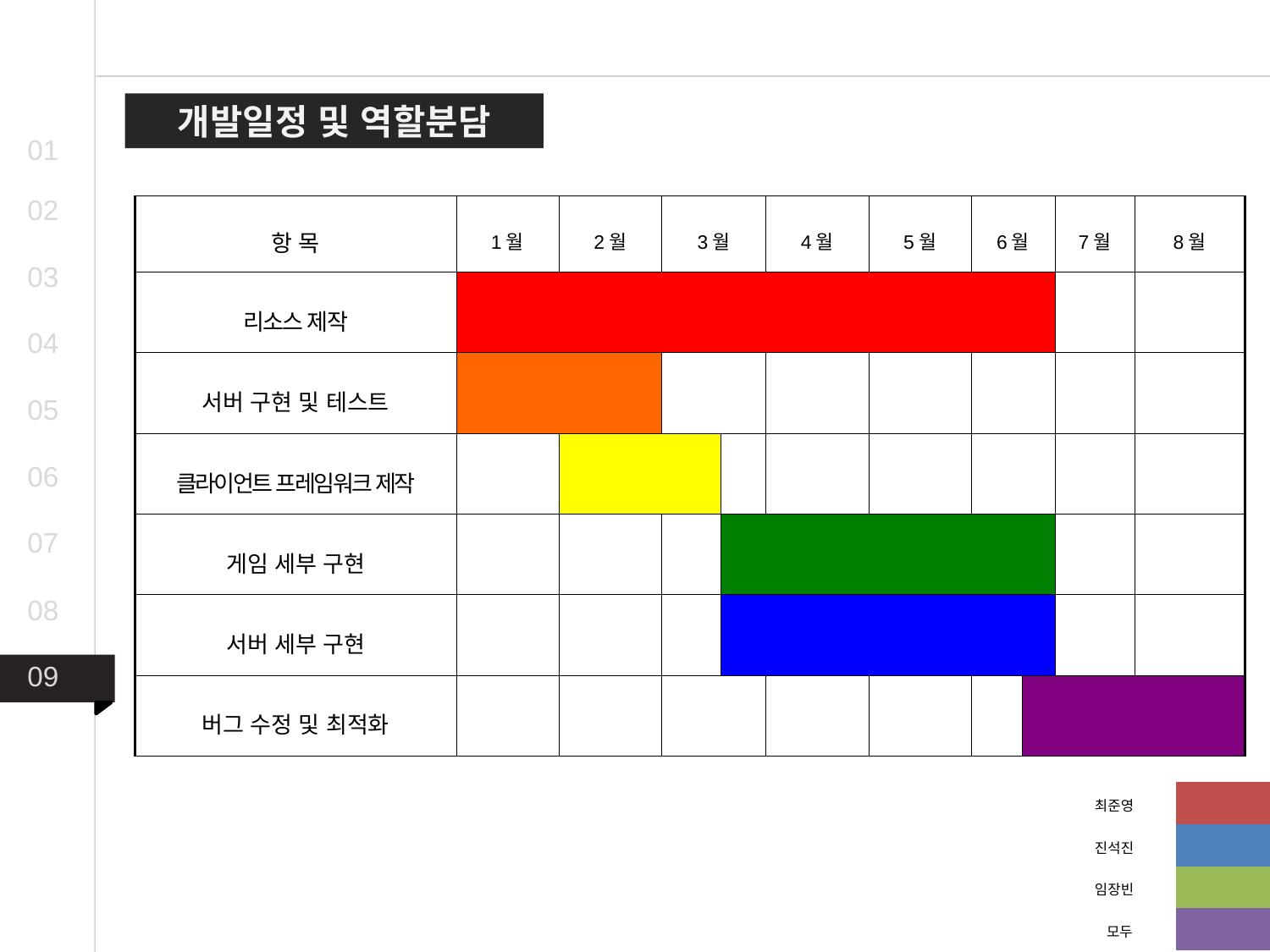

개발일정 및 역할분담
01
02
| 항 목 | 1월 | 2월 | 3월 |  | 4월 | 5월 | 6월 |  | 7월 | 8월 |
| --- | --- | --- | --- | --- | --- | --- | --- | --- | --- | --- |
| 리소스 제작 |  |  |  |  |  |  |  |  |  |  |
| 서버 구현 및 테스트 |  |  |  |  |  |  |  |  |  |  |
| 클라이언트 프레임워크 제작 |  |  |  |  |  |  |  |  |  |  |
| 게임 세부 구현 |  |  |  |  |  |  |  |  |  |  |
| 서버 세부 구현 |  |  |  |  |  |  |  |  |  |  |
| 버그 수정 및 최적화 |  |  |  |  |  |  |  |  |  |  |
03
04
05

06
07
08
09

| 최준영 |  |
| --- | --- |
| 진석진 |  |
| 임장빈 |  |
| 모두 |  |